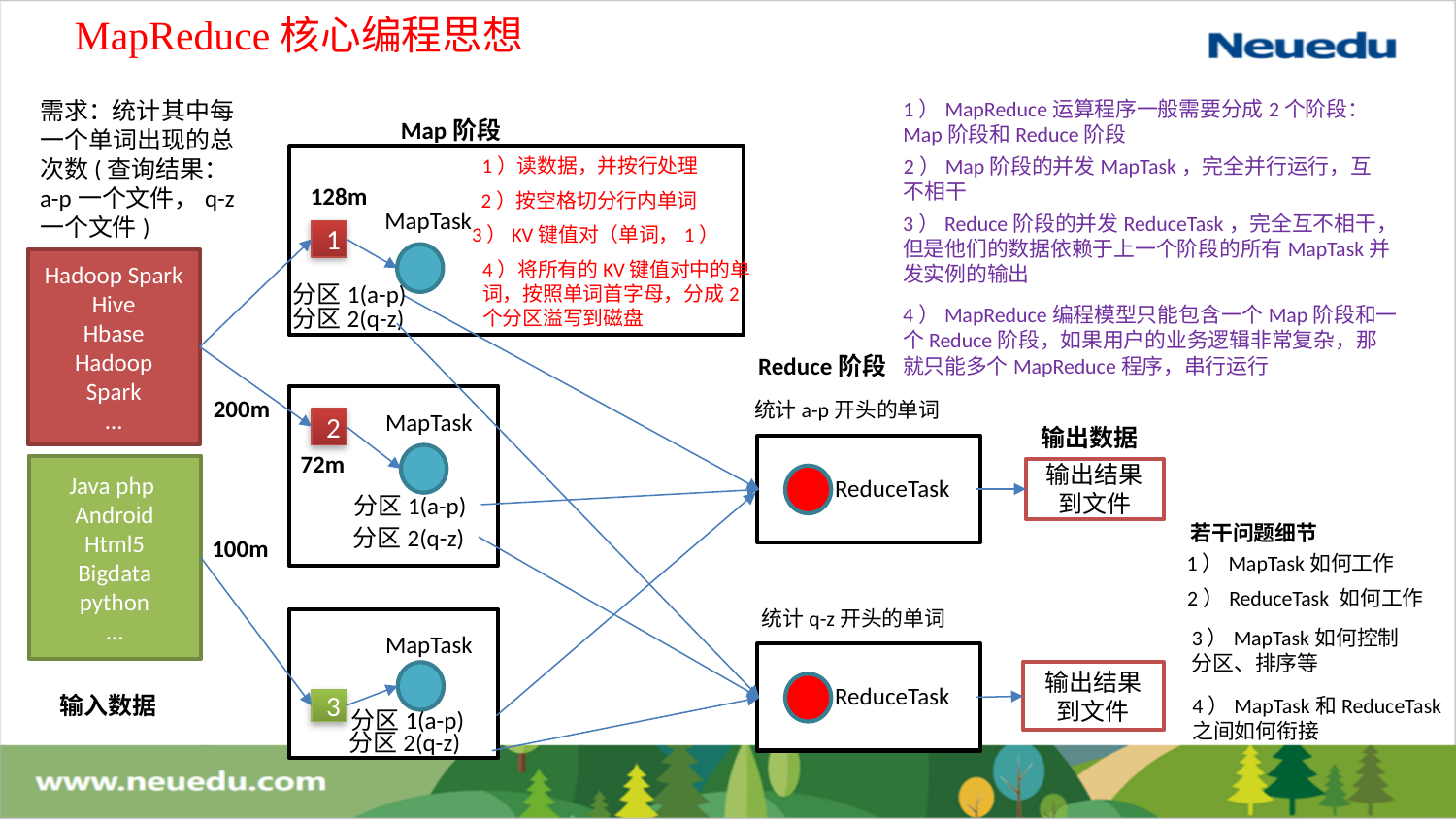

MapReduce核心编程思想
需求：统计其中每一个单词出现的总次数(查询结果：a-p一个文件，q-z一个文件)
1）MapReduce运算程序一般需要分成2个阶段：Map阶段和Reduce阶段
Map阶段
2）Map阶段的并发MapTask，完全并行运行，互不相干

1）读数据，并按行处理
128m
2）按空格切分行内单词
MapTask
3）Reduce阶段的并发ReduceTask，完全互不相干，但是他们的数据依赖于上一个阶段的所有MapTask并发实例的输出
3）KV键值对（单词，1）
1

Hadoop Spark Hive
Hbase
Hadoop
Spark
…
4）将所有的KV键值对中的单词，按照单词首字母，分成2个分区溢写到磁盘
分区1(a-p)
4）MapReduce编程模型只能包含一个Map阶段和一个Reduce阶段，如果用户的业务逻辑非常复杂，那就只能多个MapReduce程序，串行运行
分区2(q-z)
Reduce阶段

200m
统计a-p开头的单词
MapTask
2
输出数据

72m

Java php
Android
Html5
Bigdata
python
…
输出结果到文件

ReduceTask
分区1(a-p)
若干问题细节
分区2(q-z)
100m
1）MapTask如何工作
2）ReduceTask 如何工作
统计q-z开头的单词

3）MapTask如何控制分区、排序等
MapTask

输出结果到文件

ReduceTask
输入数据
4）MapTask和ReduceTask之间如何衔接
3
分区1(a-p)
分区2(q-z)